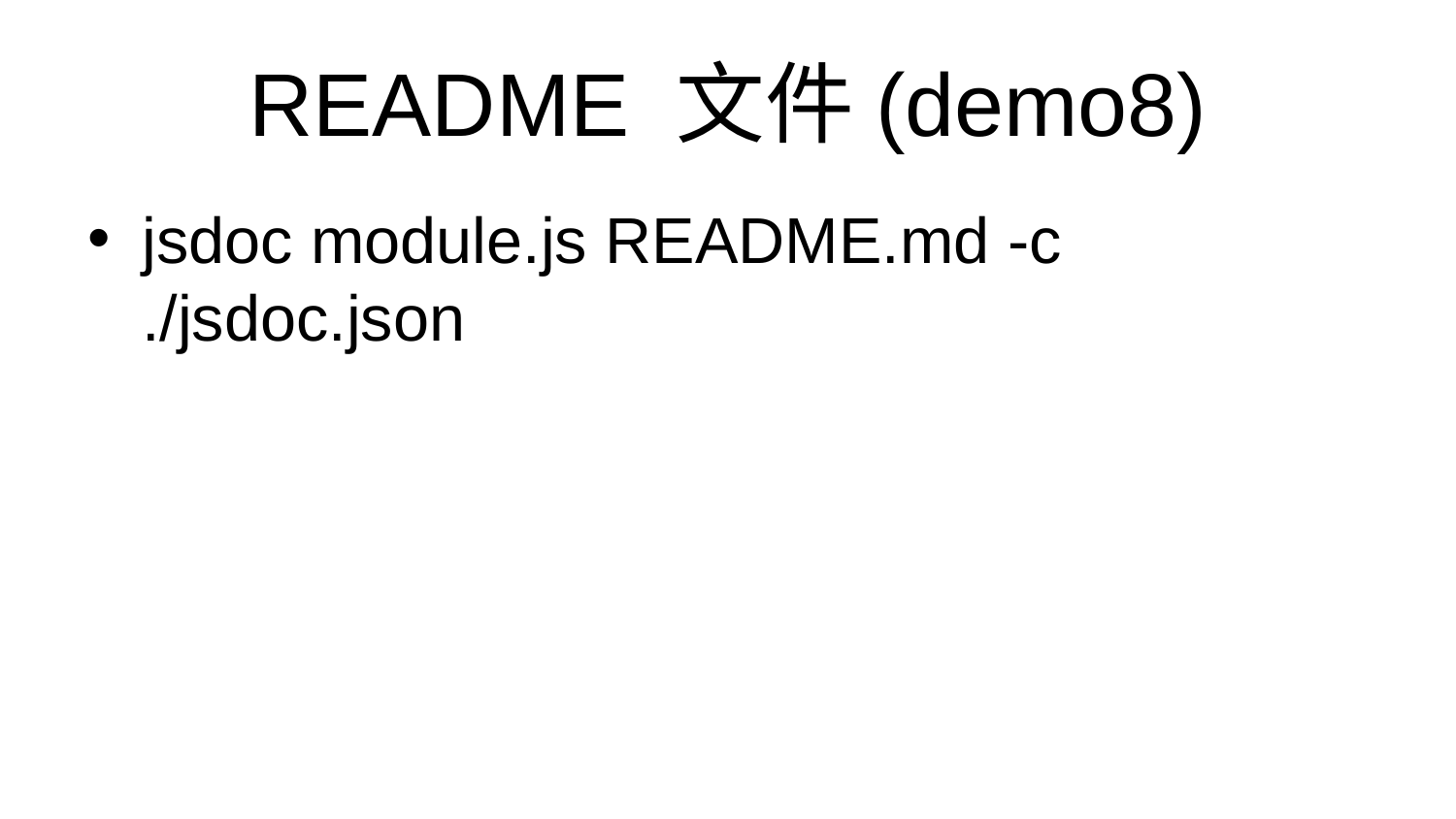

# README 文件(demo8)
jsdoc module.js README.md -c ./jsdoc.json